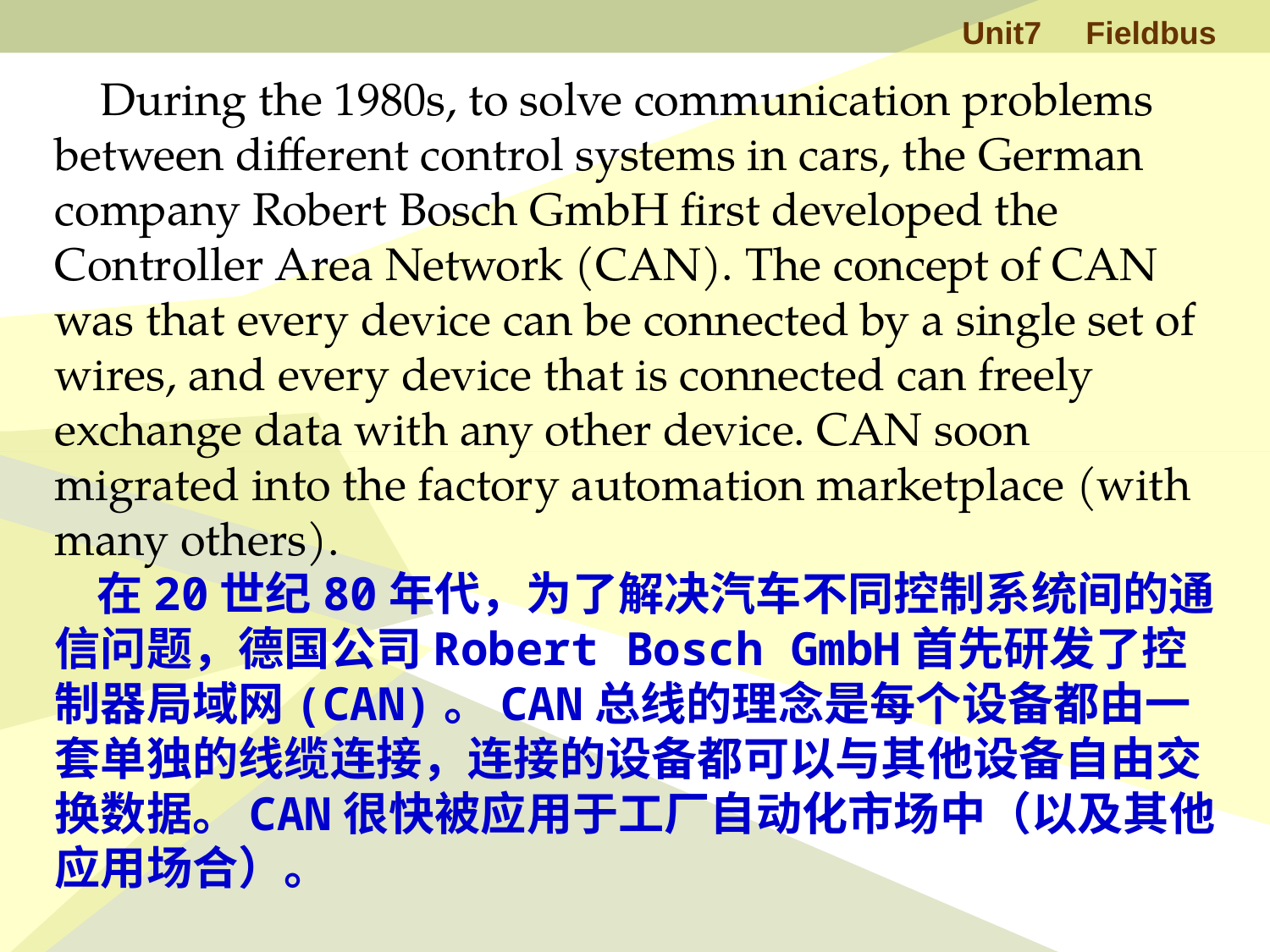

During the 1980s, to solve communication problems between different control systems in cars, the German company Robert Bosch GmbH first developed the Controller Area Network (CAN). The concept of CAN was that every device can be connected by a single set of wires, and every device that is connected can freely exchange data with any other device. CAN soon migrated into the factory automation marketplace (with many others).
   在20世纪80年代，为了解决汽车不同控制系统间的通信问题，德国公司Robert Bosch GmbH首先研发了控制器局域网(CAN)。CAN总线的理念是每个设备都由一套单独的线缆连接，连接的设备都可以与其他设备自由交换数据。CAN很快被应用于工厂自动化市场中（以及其他应用场合）。